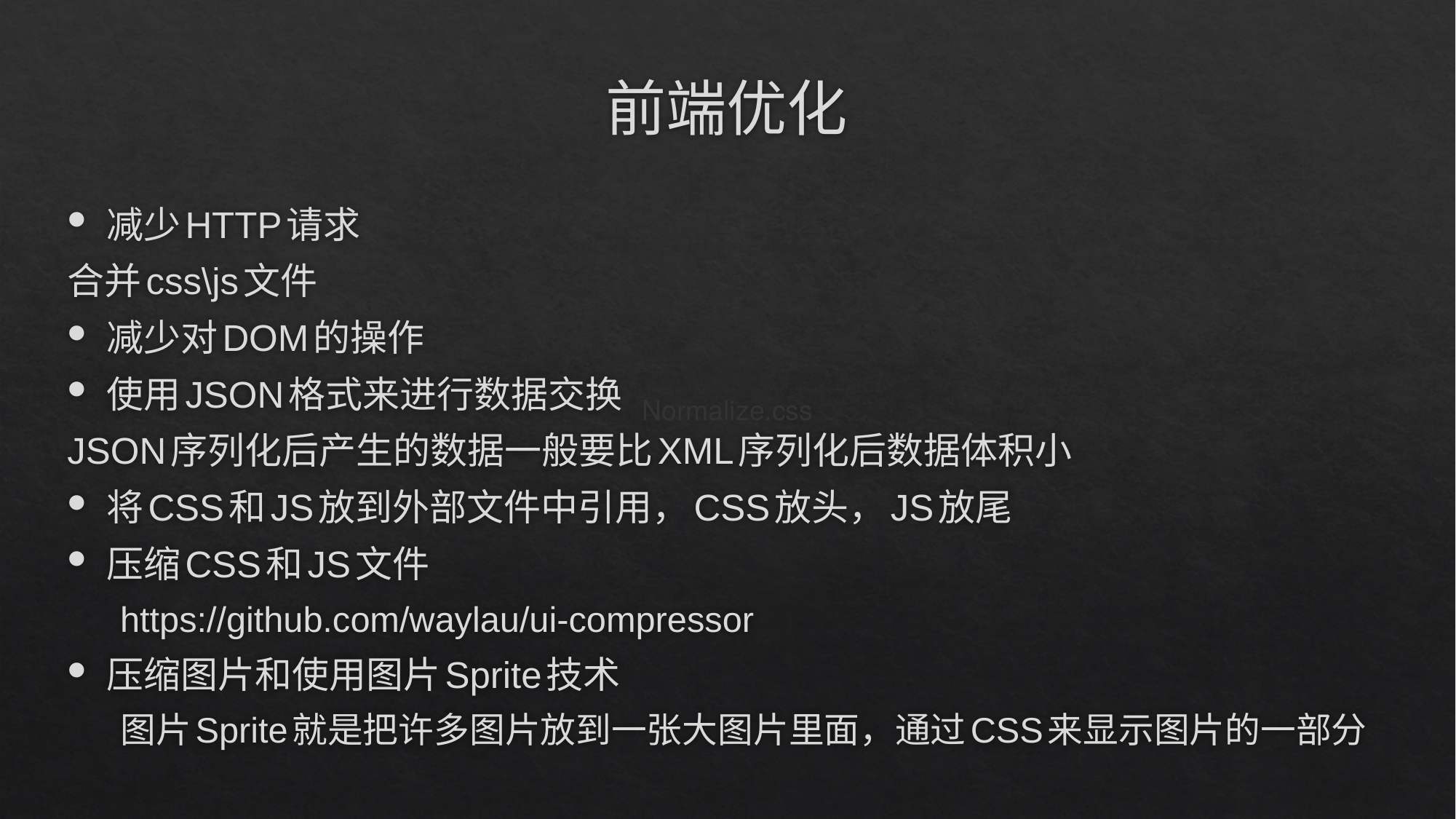

# 前端优化
减少HTTP请求
	合并css\js文件
减少对DOM的操作
使用JSON格式来进行数据交换
	JSON序列化后产生的数据一般要比XML序列化后数据体积小
将CSS和JS放到外部文件中引用，CSS放头，JS放尾
压缩CSS和JS文件
https://github.com/waylau/ui-compressor
压缩图片和使用图片Sprite技术
图片Sprite就是把许多图片放到一张大图片里面，通过CSS来显示图片的一部分
Normalize.css